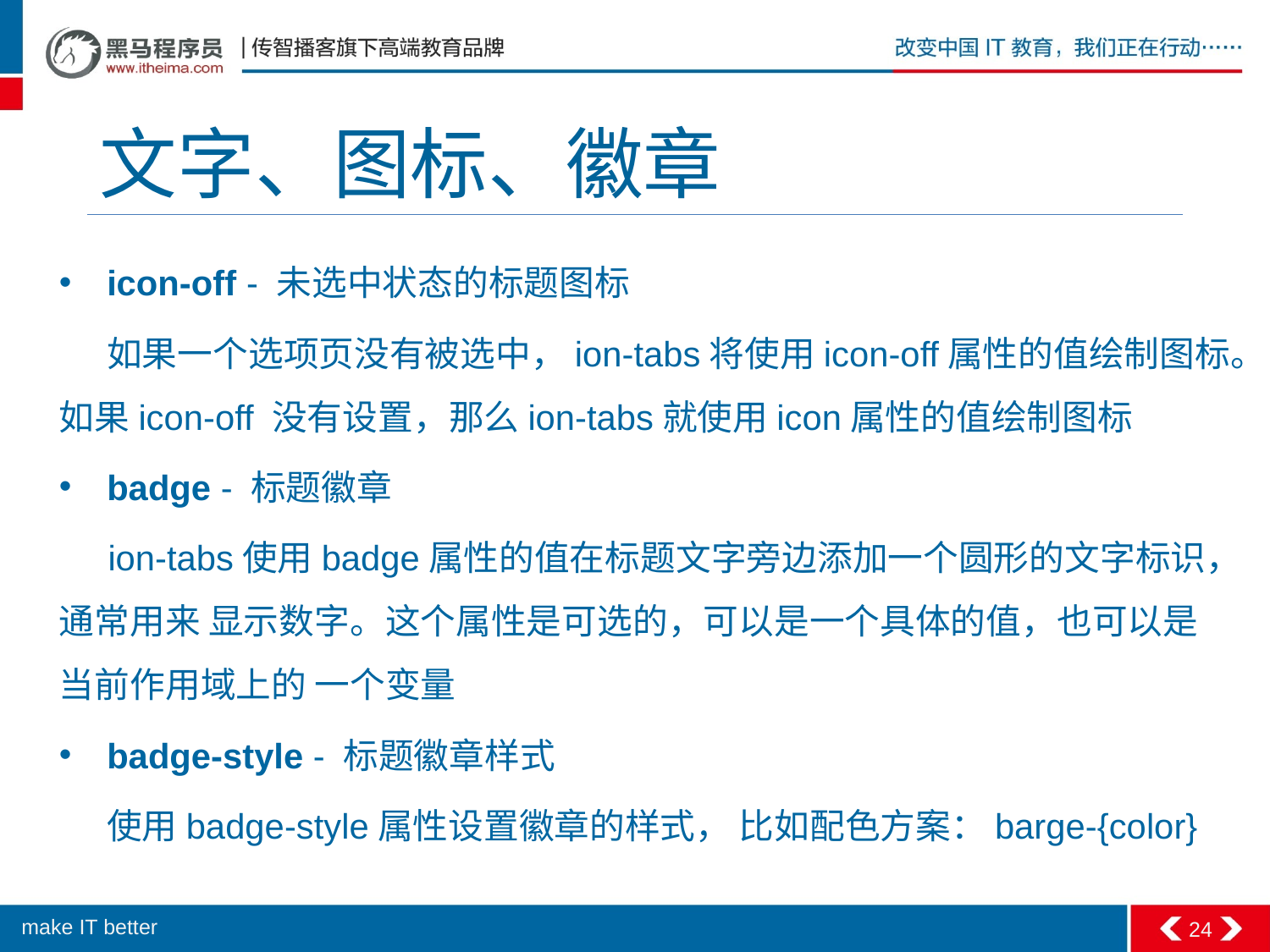

# 文字、图标、徽章
icon-off - 未选中状态的标题图标
     如果一个选项页没有被选中，ion-tabs将使用icon-off属性的值绘制图标。如果icon-off 没有设置，那么ion-tabs就使用icon属性的值绘制图标
badge - 标题徽章
     ion-tabs使用badge属性的值在标题文字旁边添加一个圆形的文字标识，通常用来 显示数字。这个属性是可选的，可以是一个具体的值，也可以是当前作用域上的 一个变量
badge-style - 标题徽章样式
     使用badge-style属性设置徽章的样式， 比如配色方案：barge-{color}

24

make IT better